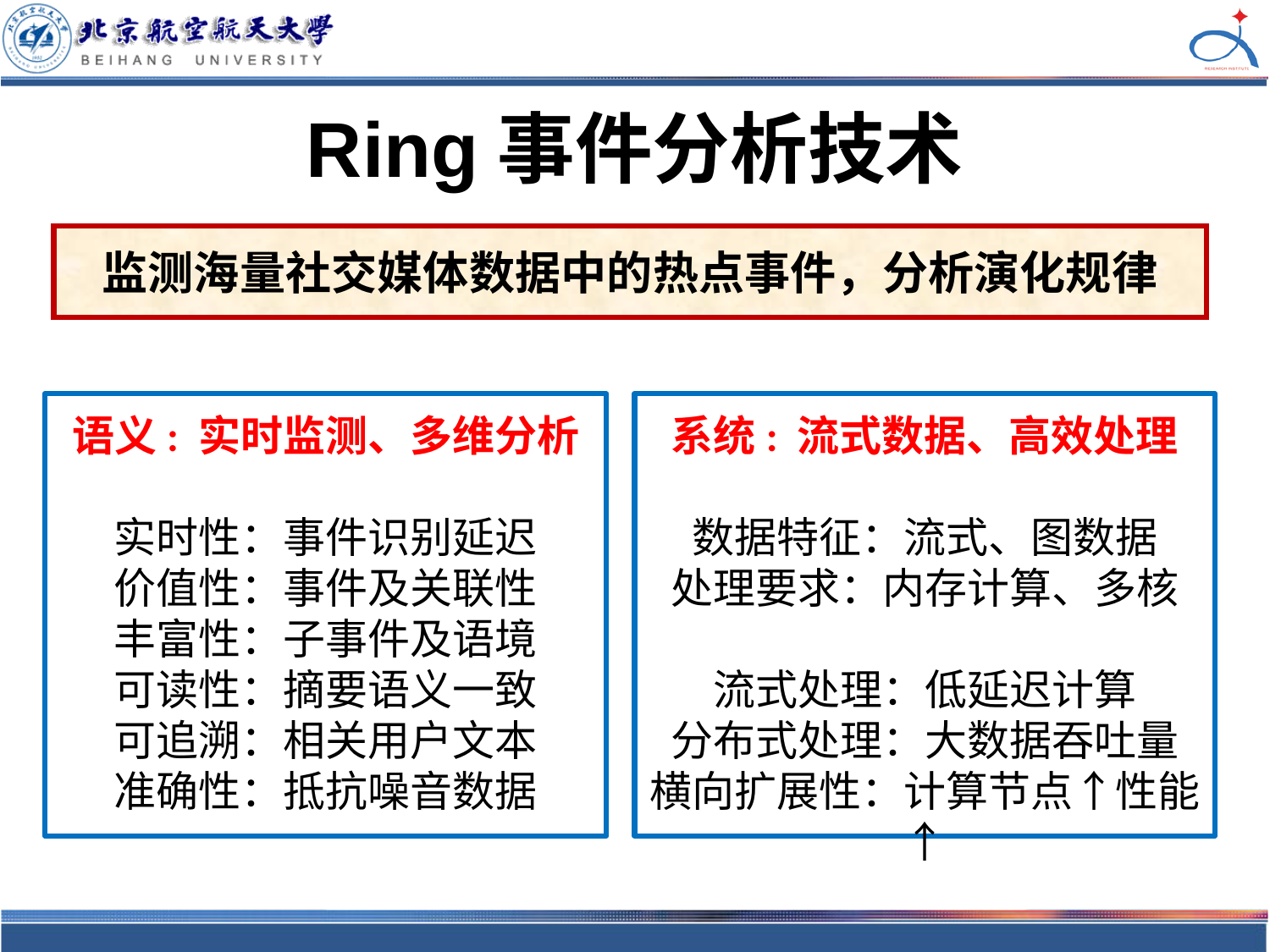

# Ring事件分析技术
监测海量社交媒体数据中的热点事件，分析演化规律
语义: 实时监测、多维分析

实时性：事件识别延迟
价值性：事件及关联性
丰富性：子事件及语境
可读性：摘要语义一致
可追溯：相关用户文本
准确性：抵抗噪音数据

系统: 流式数据、高效处理

数据特征：流式、图数据
处理要求：内存计算、多核

流式处理：低延迟计算
分布式处理：大数据吞吐量
横向扩展性：计算节点↑性能↑
3